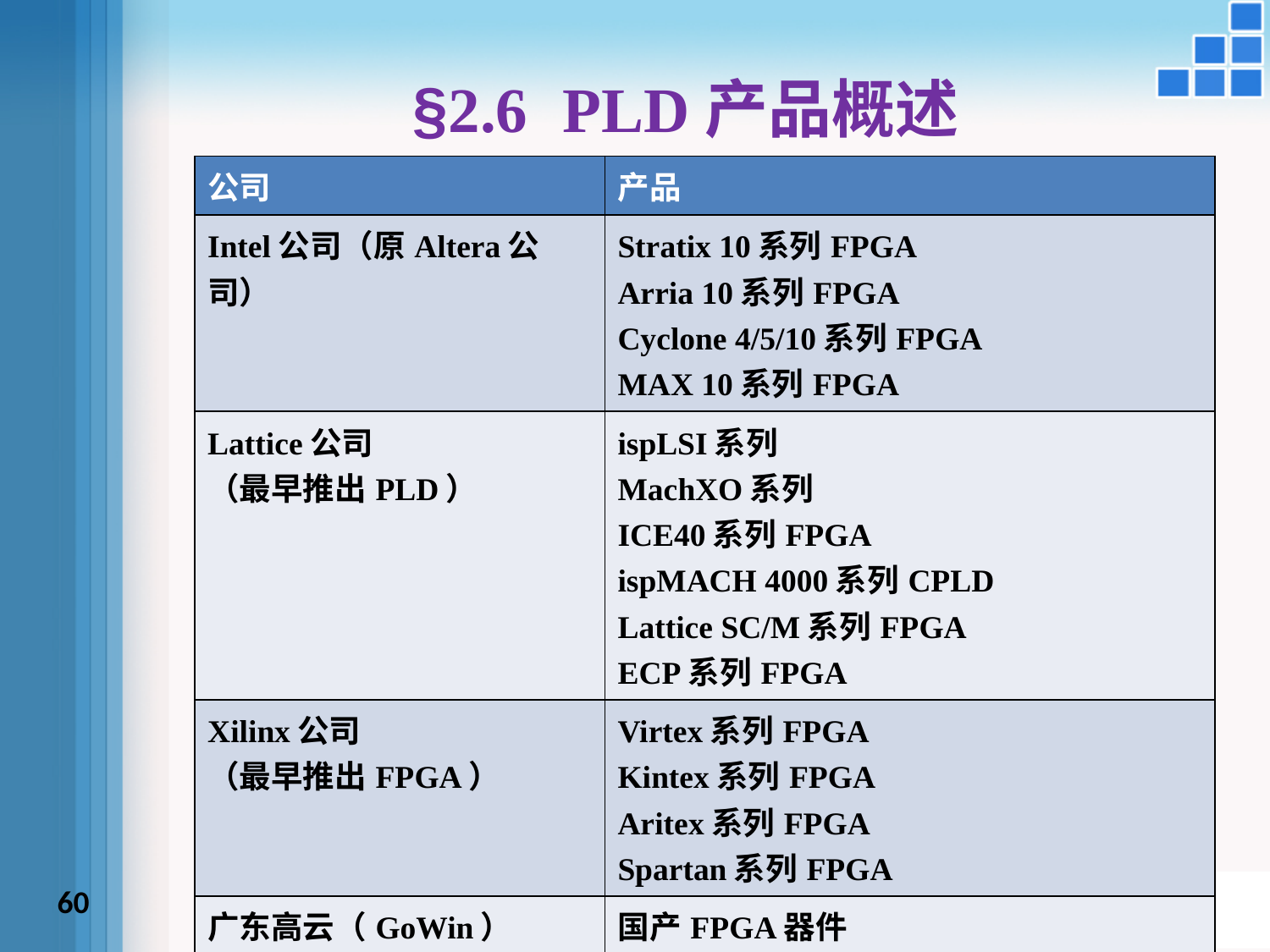

# §2.6  PLD产品概述
| 公司 | 产品 |
| --- | --- |
| Intel公司（原Altera公司） | Stratix 10系列FPGA Arria 10系列FPGA Cyclone 4/5/10系列FPGA MAX 10系列FPGA |
| Lattice公司 （最早推出PLD） | ispLSI系列 MachXO系列 ICE40系列FPGA ispMACH 4000系列CPLD Lattice SC/M系列FPGA ECP系列FPGA |
| Xilinx公司 （最早推出FPGA） | Virtex系列FPGA Kintex系列FPGA Aritex系列FPGA Spartan系列FPGA |
| 广东高云（GoWin） 上海遨格芯微（AGM） 北京京微齐力（京微雅格） | 国产FPGA器件 |

60